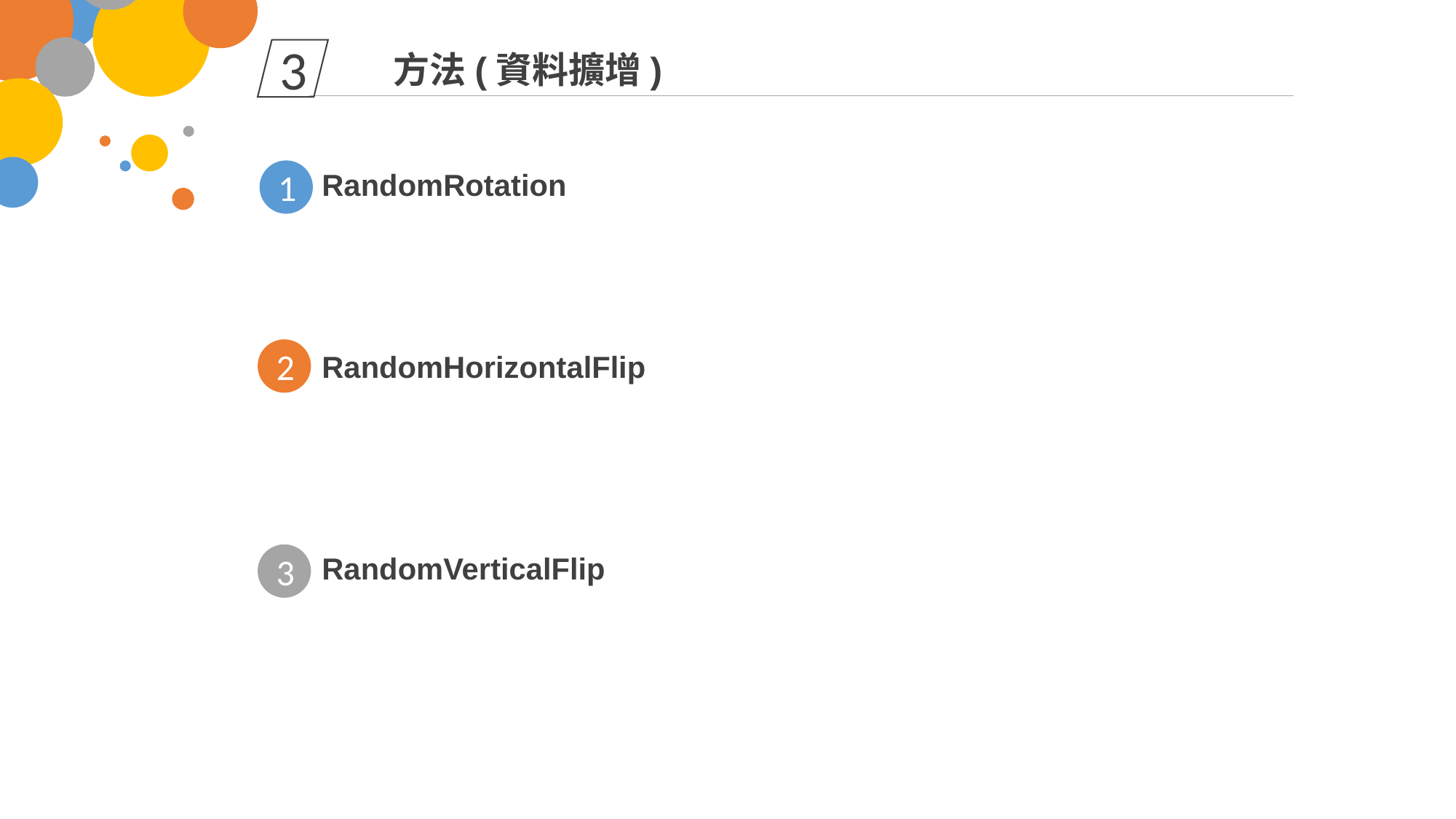

3
方法(資料擴增)
1
RandomRotation
2
RandomHorizontalFlip
3
RandomVerticalFlip